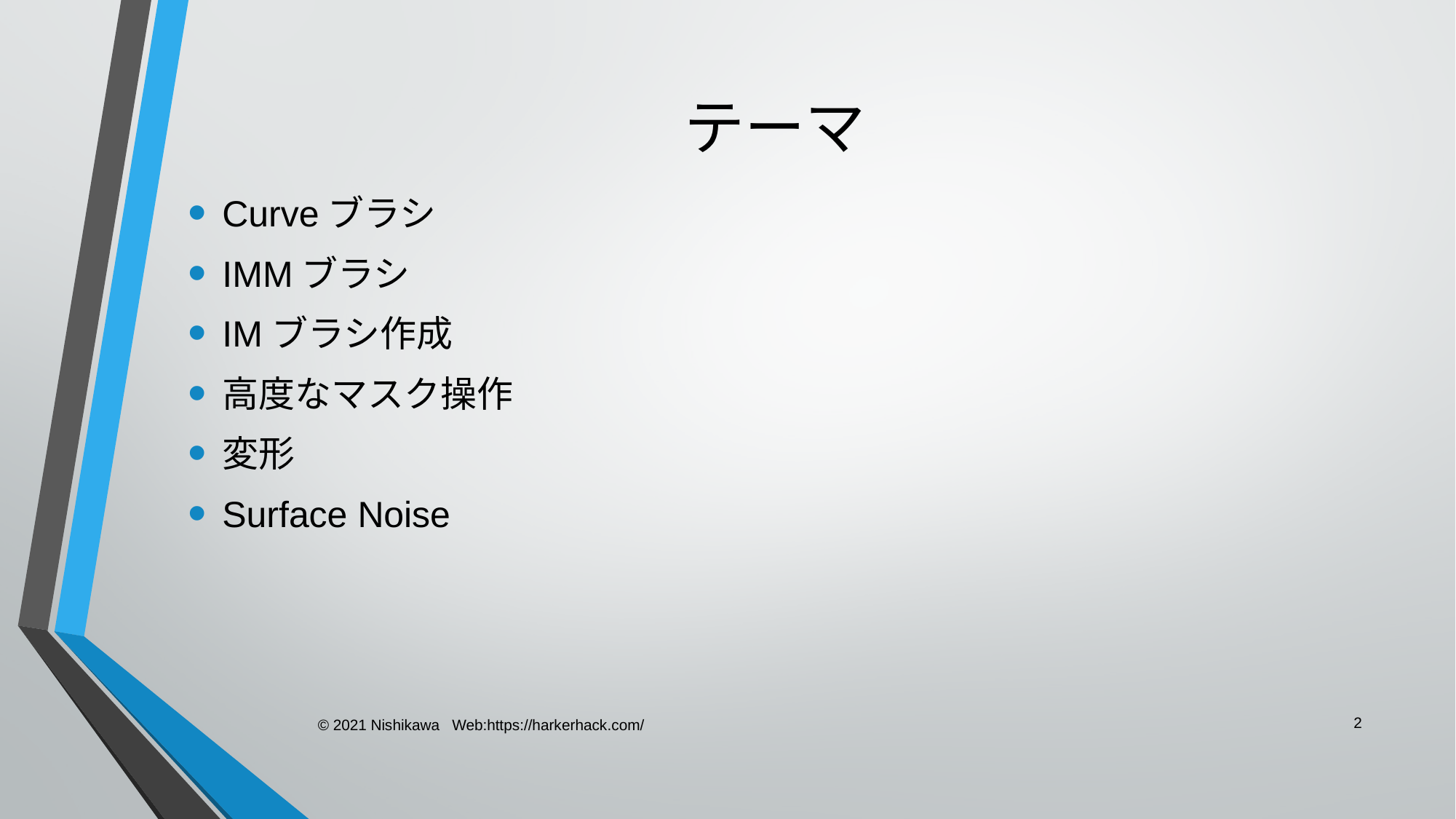

# テーマ
Curveブラシ
IMMブラシ
IMブラシ作成
高度なマスク操作
変形
Surface Noise
2
© 2021 Nishikawa   Web:https://harkerhack.com/